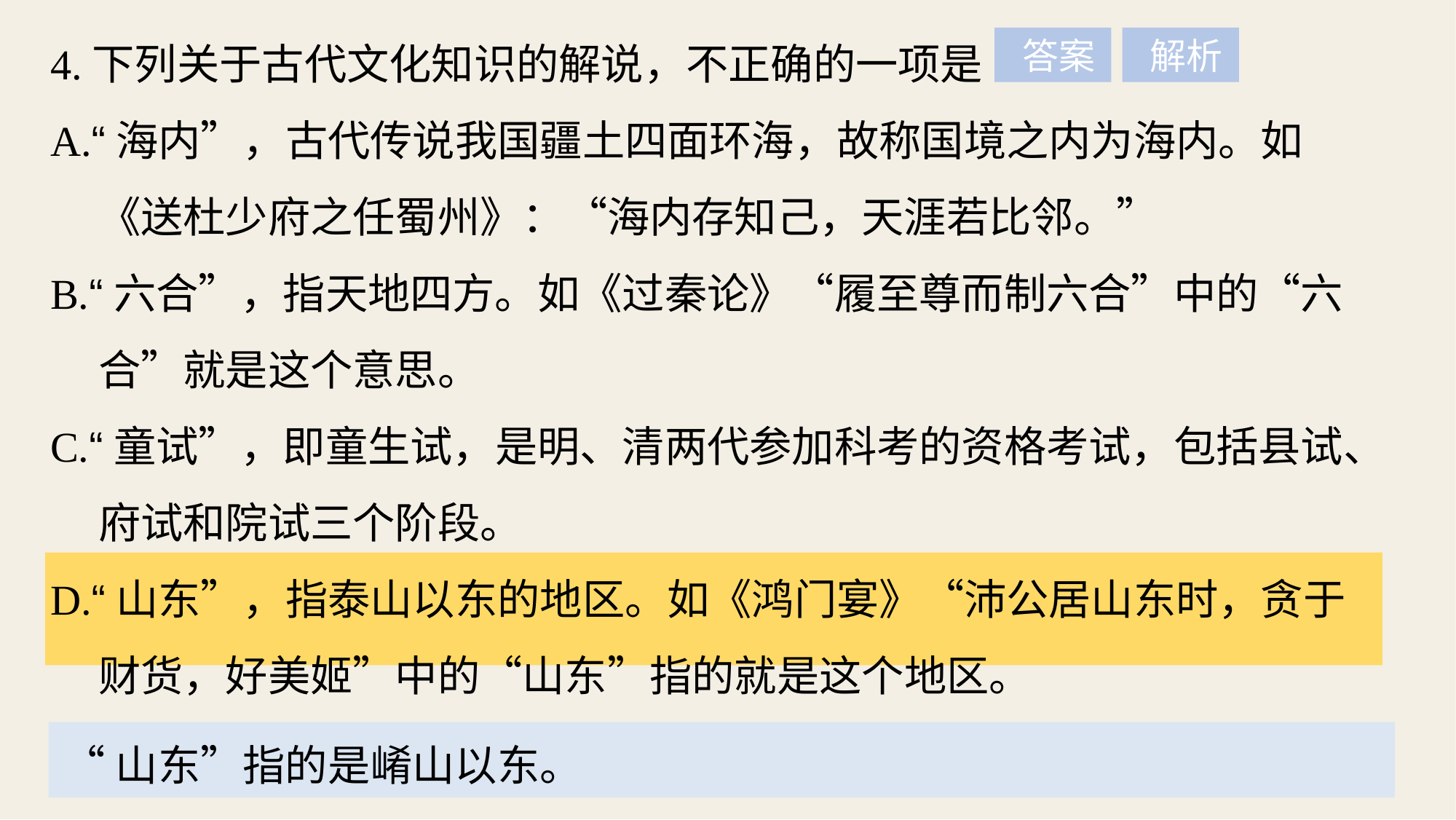

4.下列关于古代文化知识的解说，不正确的一项是
A.“海内”，古代传说我国疆土四面环海，故称国境之内为海内。如
    《送杜少府之任蜀州》：“海内存知己，天涯若比邻。”
B.“六合”，指天地四方。如《过秦论》“履至尊而制六合”中的“六
    合”就是这个意思。
C.“童试”，即童生试，是明、清两代参加科考的资格考试，包括县试、
    府试和院试三个阶段。
D.“山东”，指泰山以东的地区。如《鸿门宴》“沛公居山东时，贪于
    财货，好美姬”中的“山东”指的就是这个地区。
 答案
 解析

“山东”指的是崤山以东。